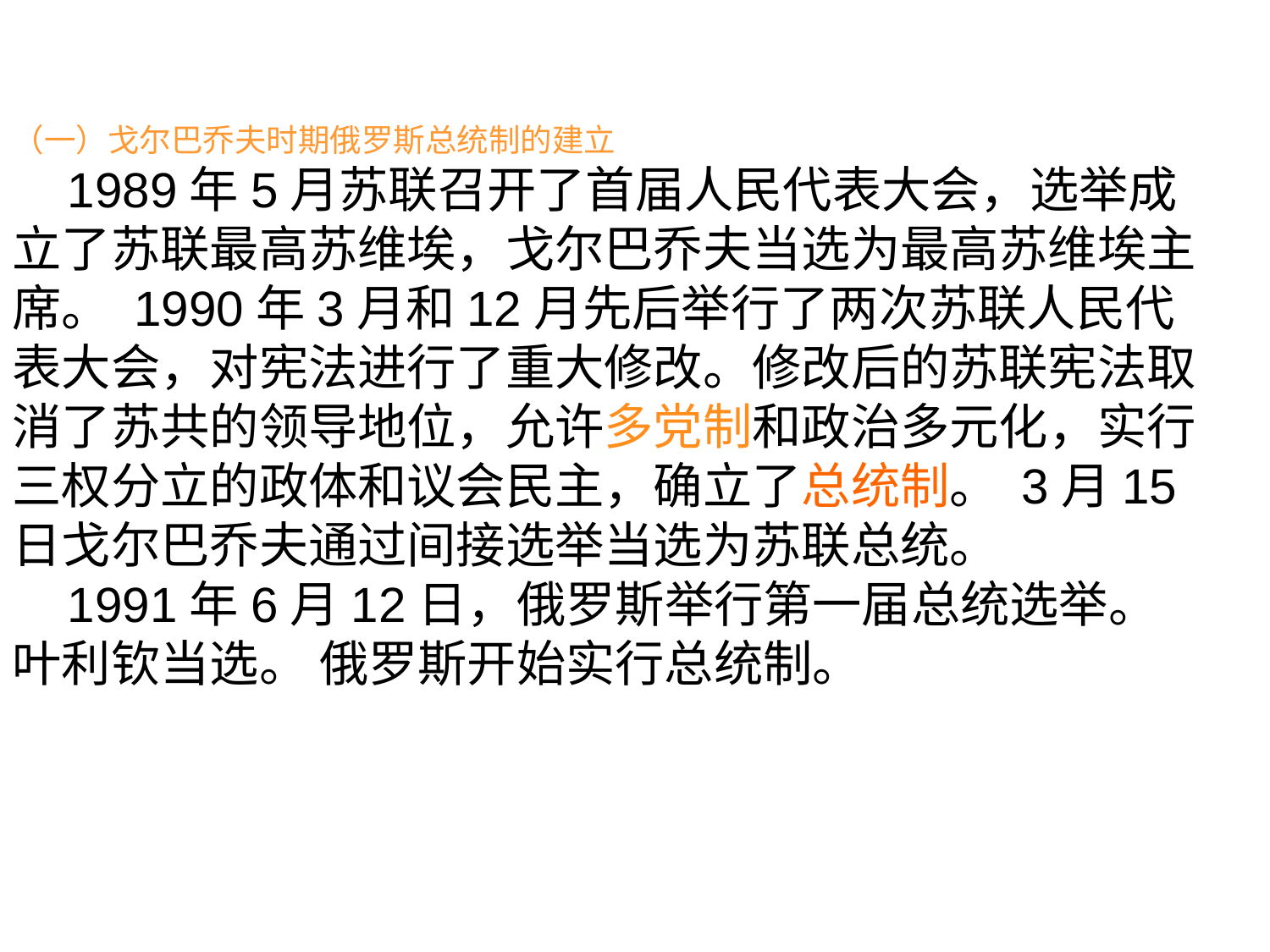

（一）戈尔巴乔夫时期俄罗斯总统制的建立
    1989年5月苏联召开了首届人民代表大会，选举成立了苏联最高苏维埃，戈尔巴乔夫当选为最高苏维埃主席。 1990年3月和12月先后举行了两次苏联人民代表大会，对宪法进行了重大修改。修改后的苏联宪法取消了苏共的领导地位，允许多党制和政治多元化，实行三权分立的政体和议会民主，确立了总统制。 3月15日戈尔巴乔夫通过间接选举当选为苏联总统。
    1991年6月12日，俄罗斯举行第一届总统选举。叶利钦当选。 俄罗斯开始实行总统制。